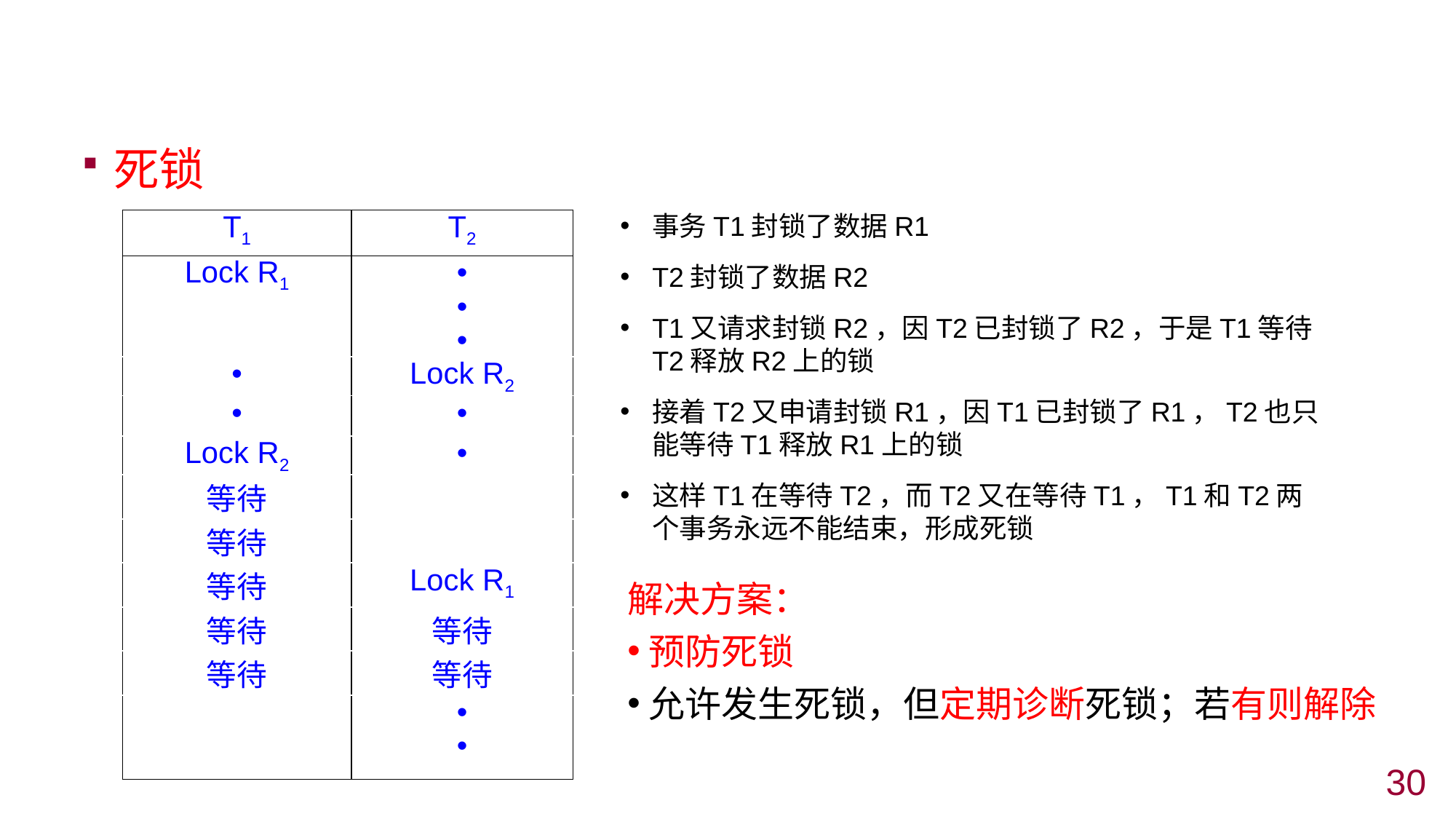

#
死锁
事务T1封锁了数据R1

T2封锁了数据R2

T1又请求封锁R2，因T2已封锁了R2，于是T1等待T2释放R2上的锁

接着T2又申请封锁R1，因T1已封锁了R1，T2也只能等待T1释放R1上的锁

这样T1在等待T2，而T2又在等待T1，T1和T2两个事务永远不能结束，形成死锁
| T1 | T2 |
| --- | --- |
| Lock R1 | • • • |
| • | Lock R2 |
| • | • |
| Lock R2 | • |
| 等待 |  |
| 等待 |  |
| 等待 | Lock R1 |
| 等待 | 等待 |
| 等待 | 等待 |
|  | • • |
解决方案：
预防死锁
允许发生死锁，但定期诊断死锁；若有则解除
30